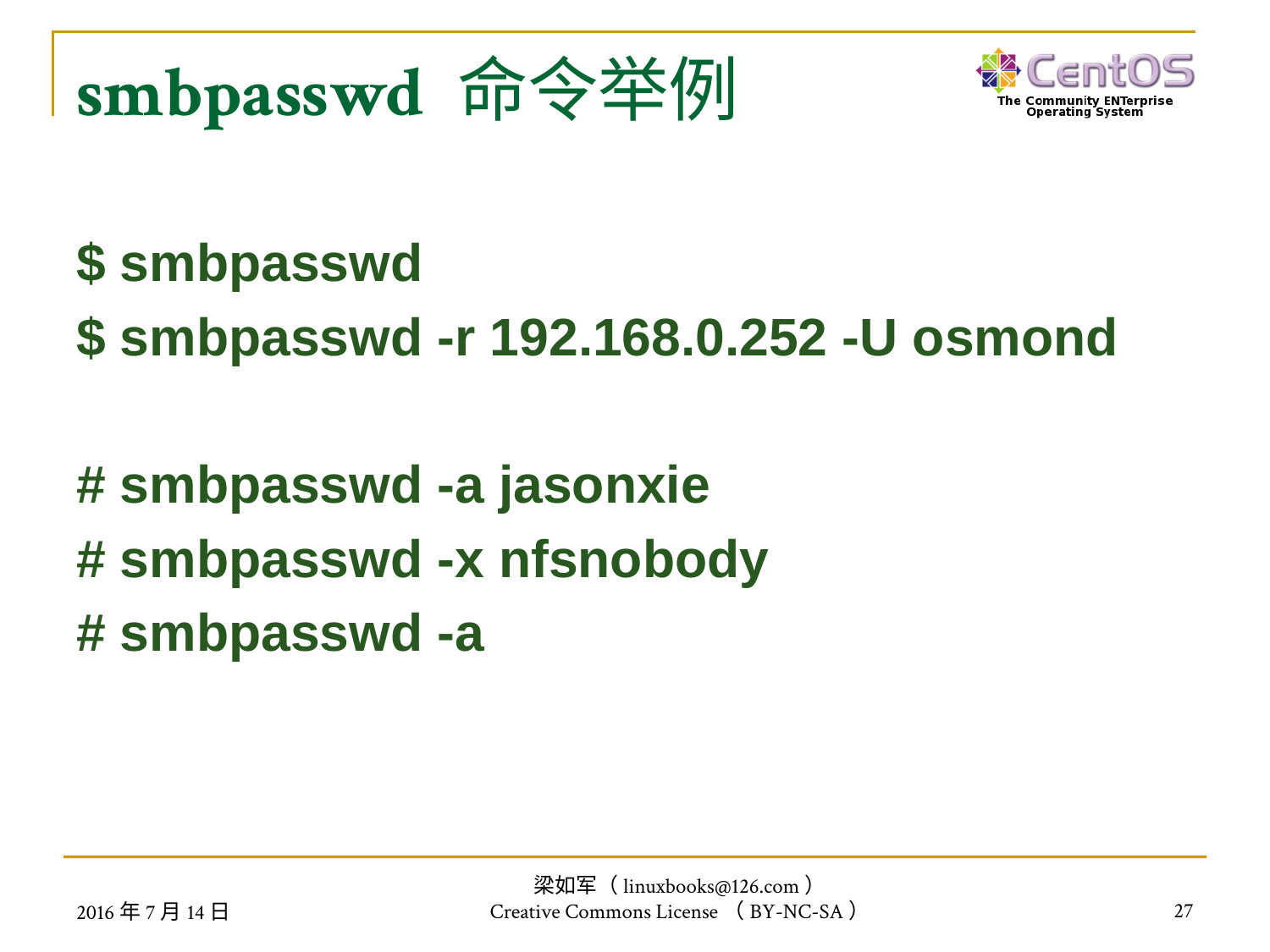

# smbpasswd 命令举例
$ smbpasswd
$ smbpasswd -r 192.168.0.252 -U osmond

# smbpasswd -a jasonxie
# smbpasswd -x nfsnobody
# smbpasswd -a
梁如军（linuxbooks@126.com）
Creative Commons License（BY-NC-SA）
2016年7月14日
27